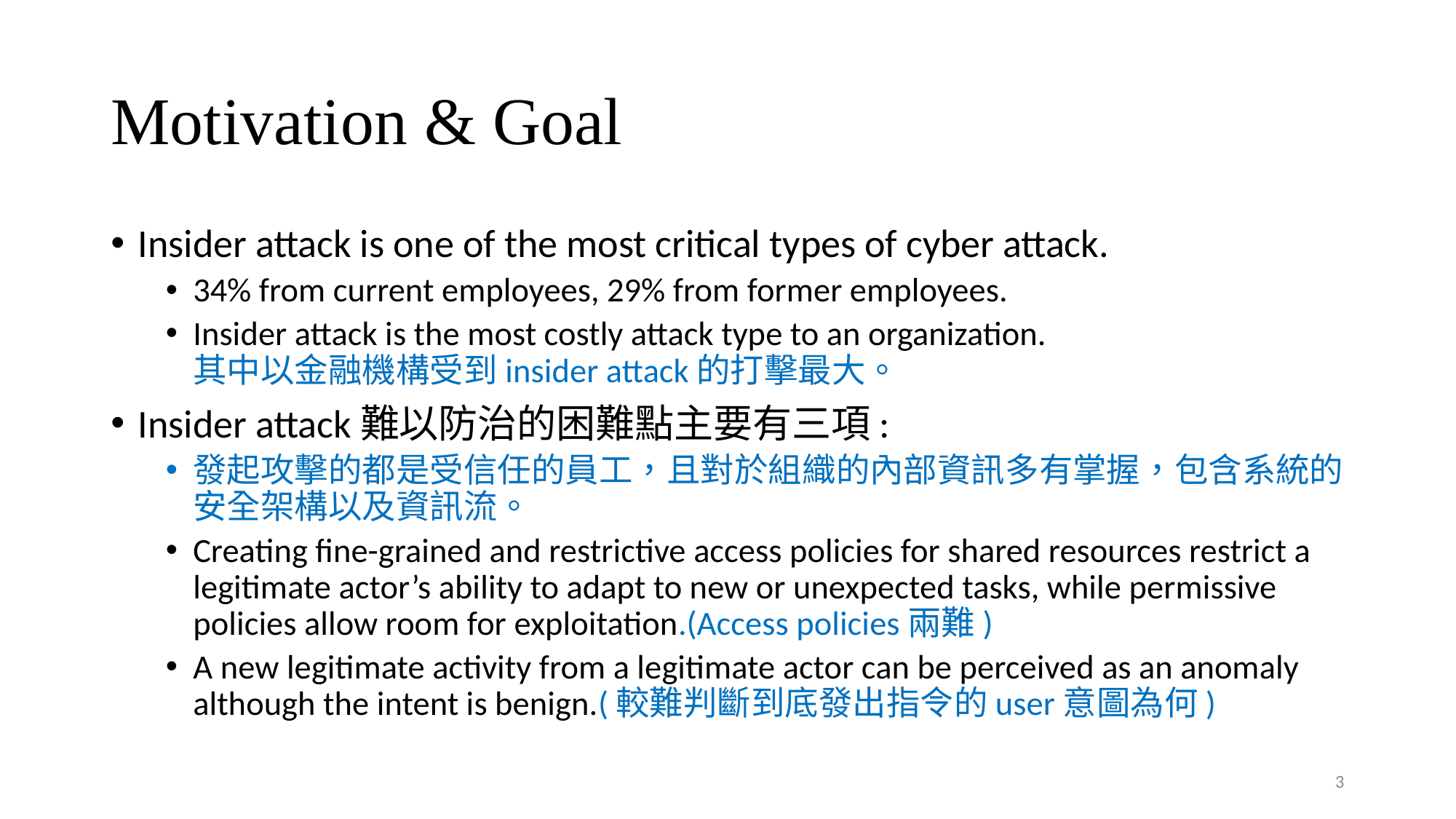

# Motivation & Goal
Insider attack is one of the most critical types of cyber attack.
34% from current employees, 29% from former employees.
Insider attack is the most costly attack type to an organization.
其中以金融機構受到insider attack的打擊最大。
Insider attack難以防治的困難點主要有三項:
發起攻擊的都是受信任的員工，且對於組織的內部資訊多有掌握，包含系統的安全架構以及資訊流。
Creating fine-grained and restrictive access policies for shared resources restrict a legitimate actor’s ability to adapt to new or unexpected tasks, while permissive policies allow room for exploitation.(Access policies兩難)
A new legitimate activity from a legitimate actor can be perceived as an anomaly although the intent is benign.(較難判斷到底發出指令的user意圖為何)

3